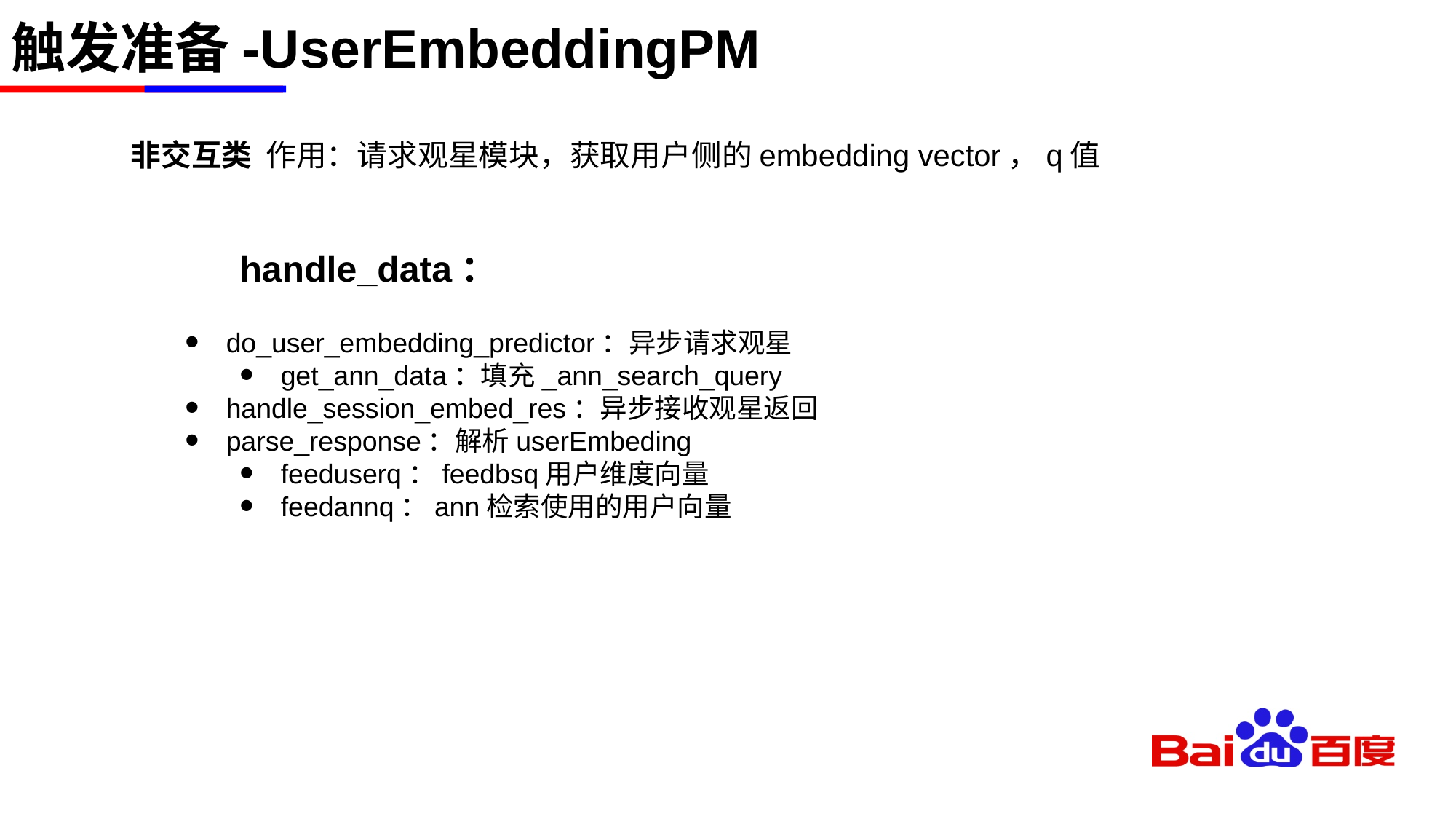

# 触发准备-UserEmbeddingPM
非交互类  作用：请求观星模块，获取用户侧的embedding vector，q值

	handle_data：

do_user_embedding_predictor：异步请求观星
get_ann_data：填充_ann_search_query
handle_session_embed_res：异步接收观星返回
parse_response：解析userEmbeding
feeduserq：feedbsq用户维度向量
feedannq：ann检索使用的用户向量